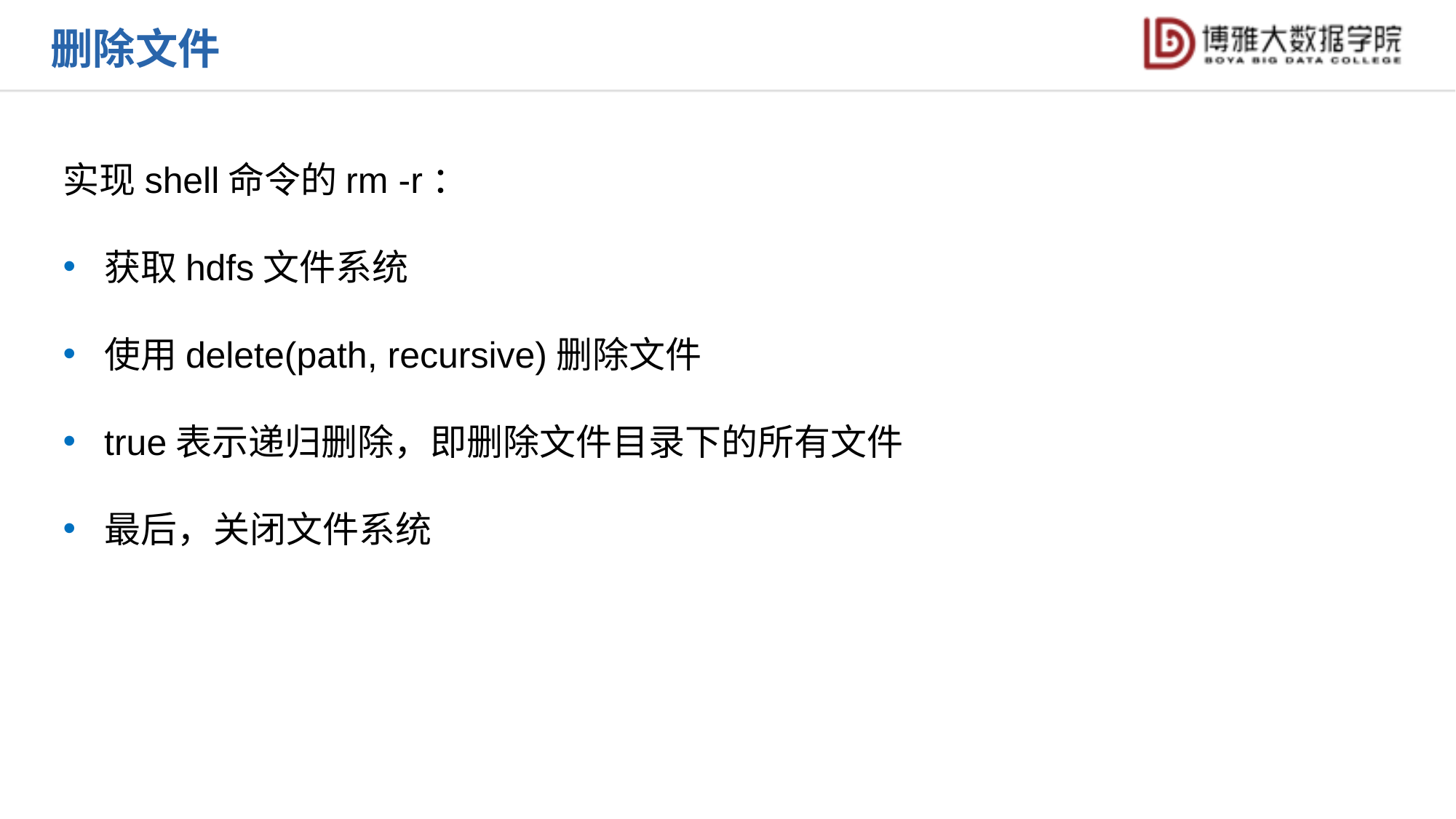

删除文件

实现shell命令的rm -r：

获取hdfs文件系统

使用delete(path, recursive)删除文件

true表示递归删除，即删除文件目录下的所有文件

最后，关闭文件系统